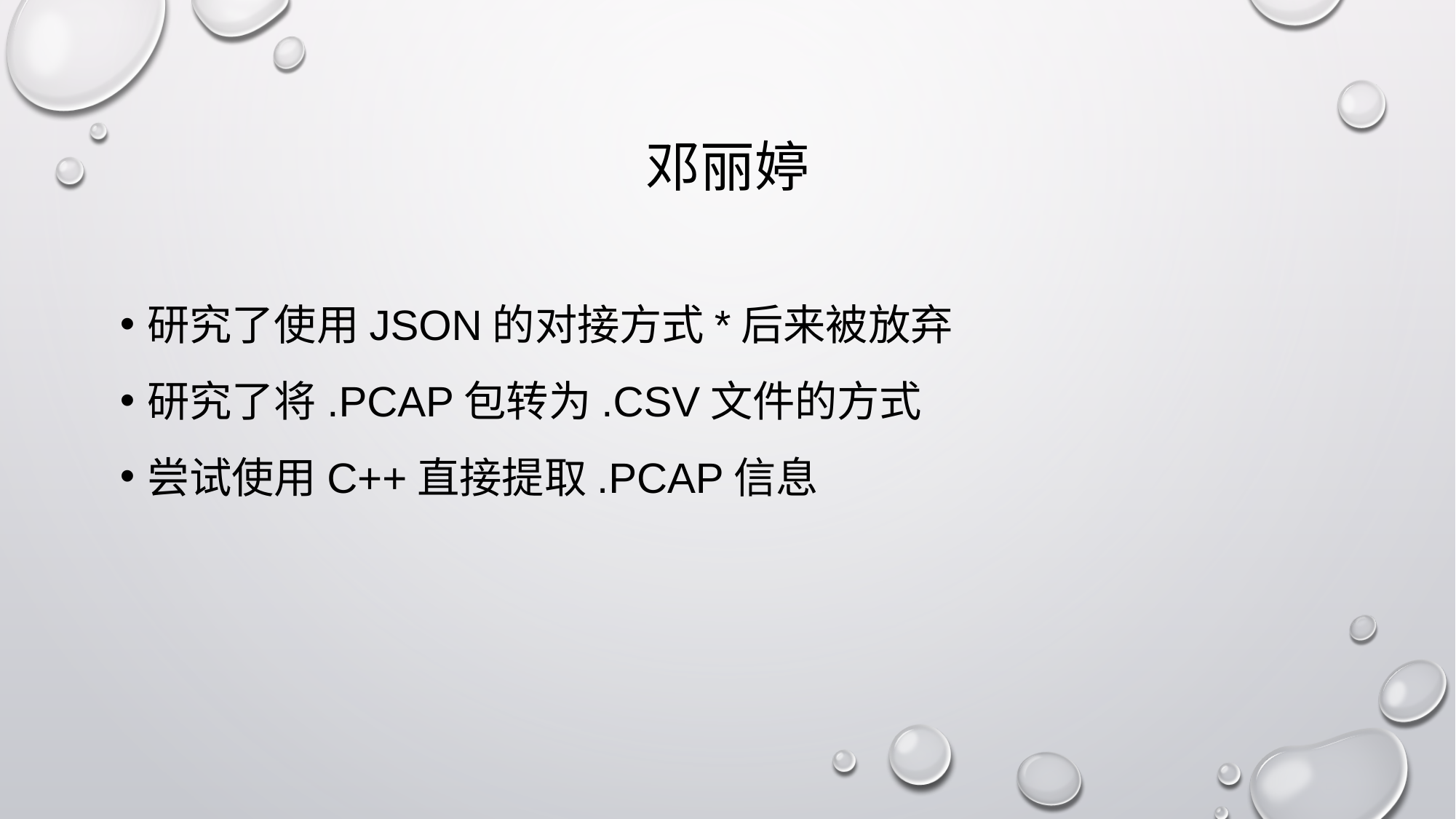

# 邓丽婷
研究了使用json的对接方式*后来被放弃
研究了将.pcap包转为.csv文件的方式
尝试使用C++直接提取.pcap信息